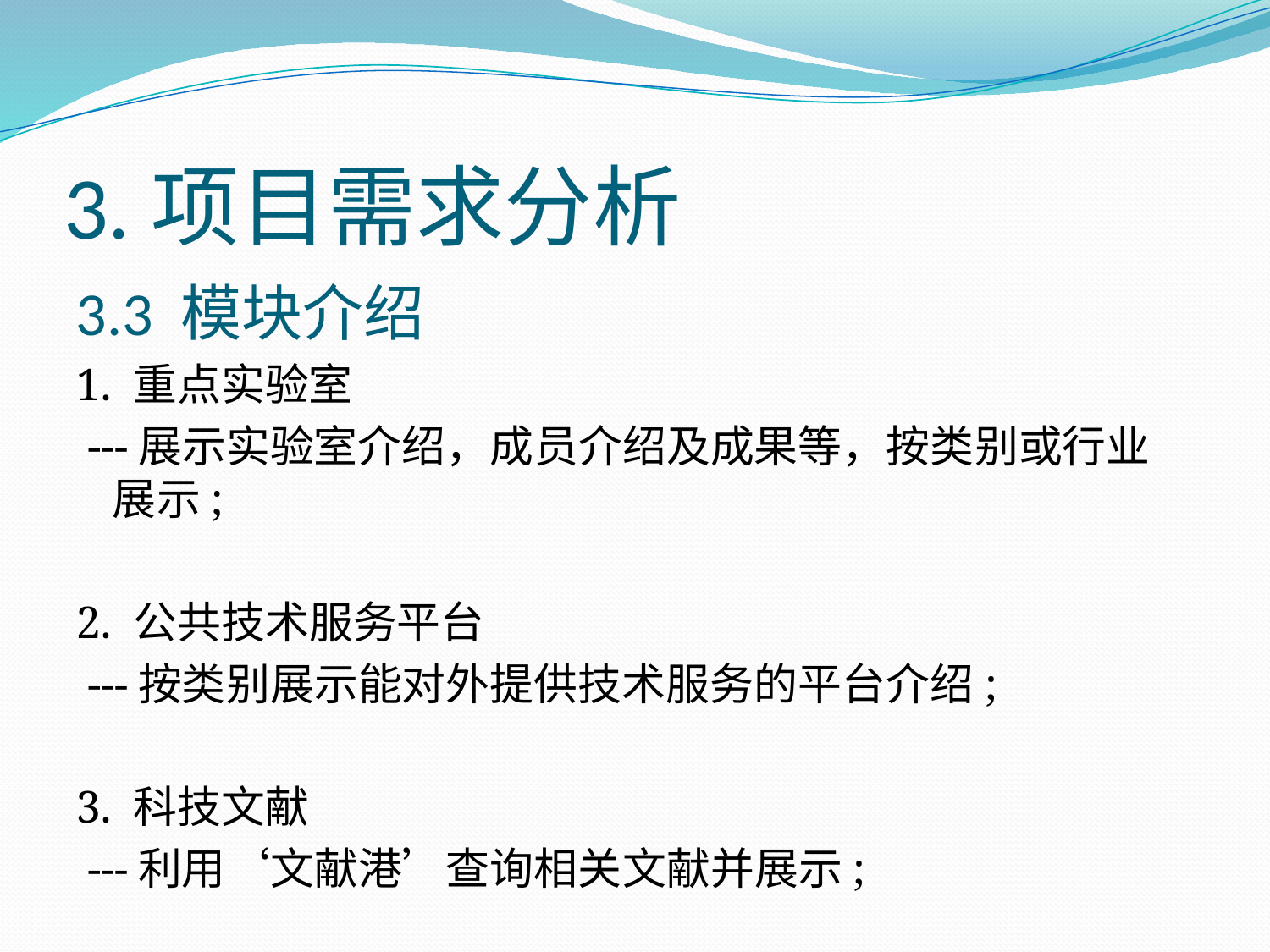

# 3.项目需求分析
3.3 模块介绍
1. 重点实验室
 ---展示实验室介绍，成员介绍及成果等，按类别或行业展示;

2. 公共技术服务平台
 ---按类别展示能对外提供技术服务的平台介绍;

3. 科技文献
 ---利用‘文献港’查询相关文献并展示;